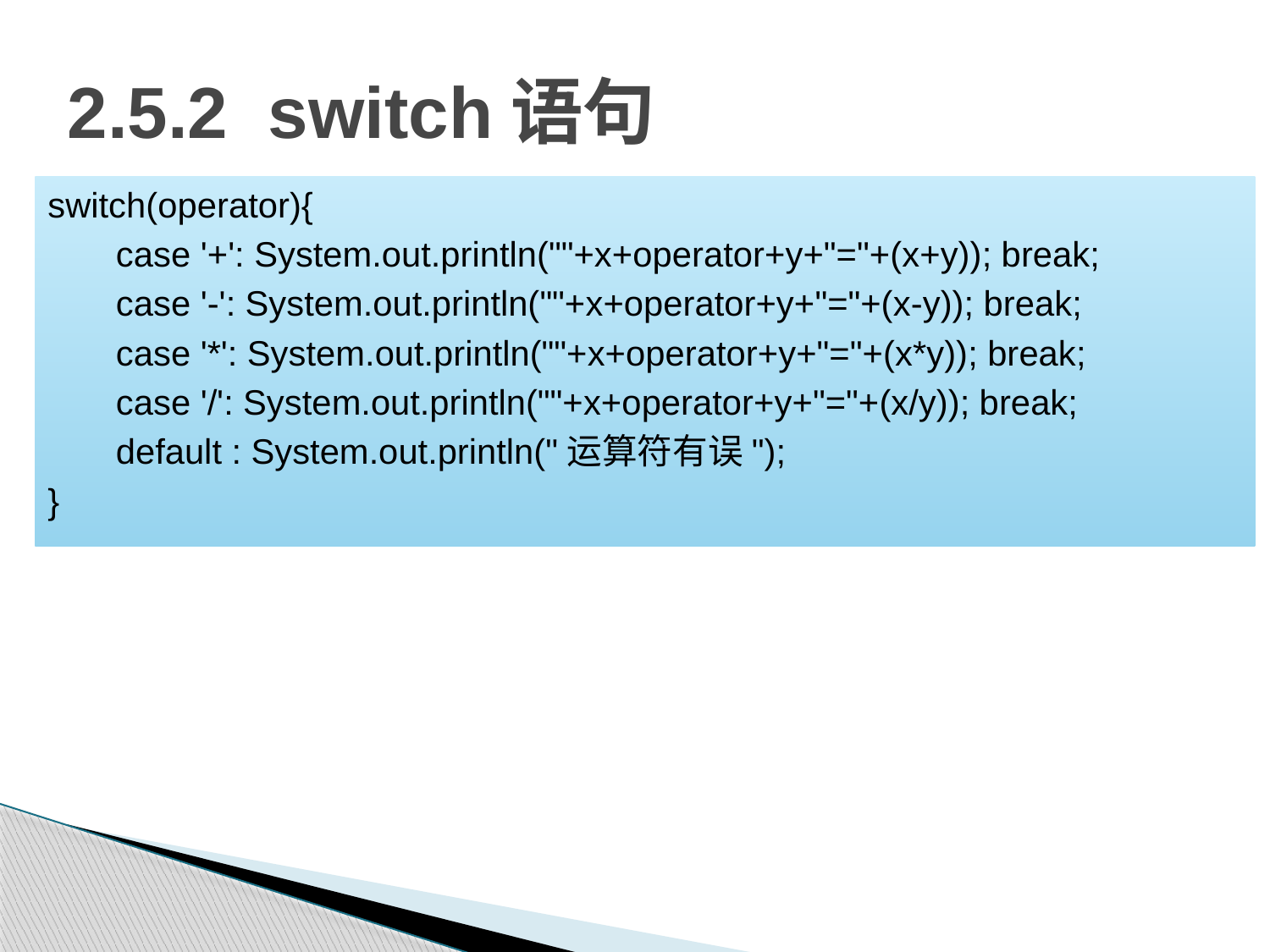

# 2.5.2  switch语句
switch(operator){
       case '+': System.out.println(""+x+operator+y+"="+(x+y)); break;
       case '-': System.out.println(""+x+operator+y+"="+(x-y)); break;
       case '*': System.out.println(""+x+operator+y+"="+(x*y)); break;
       case '/': System.out.println(""+x+operator+y+"="+(x/y)); break;
       default : System.out.println("运算符有误");
}